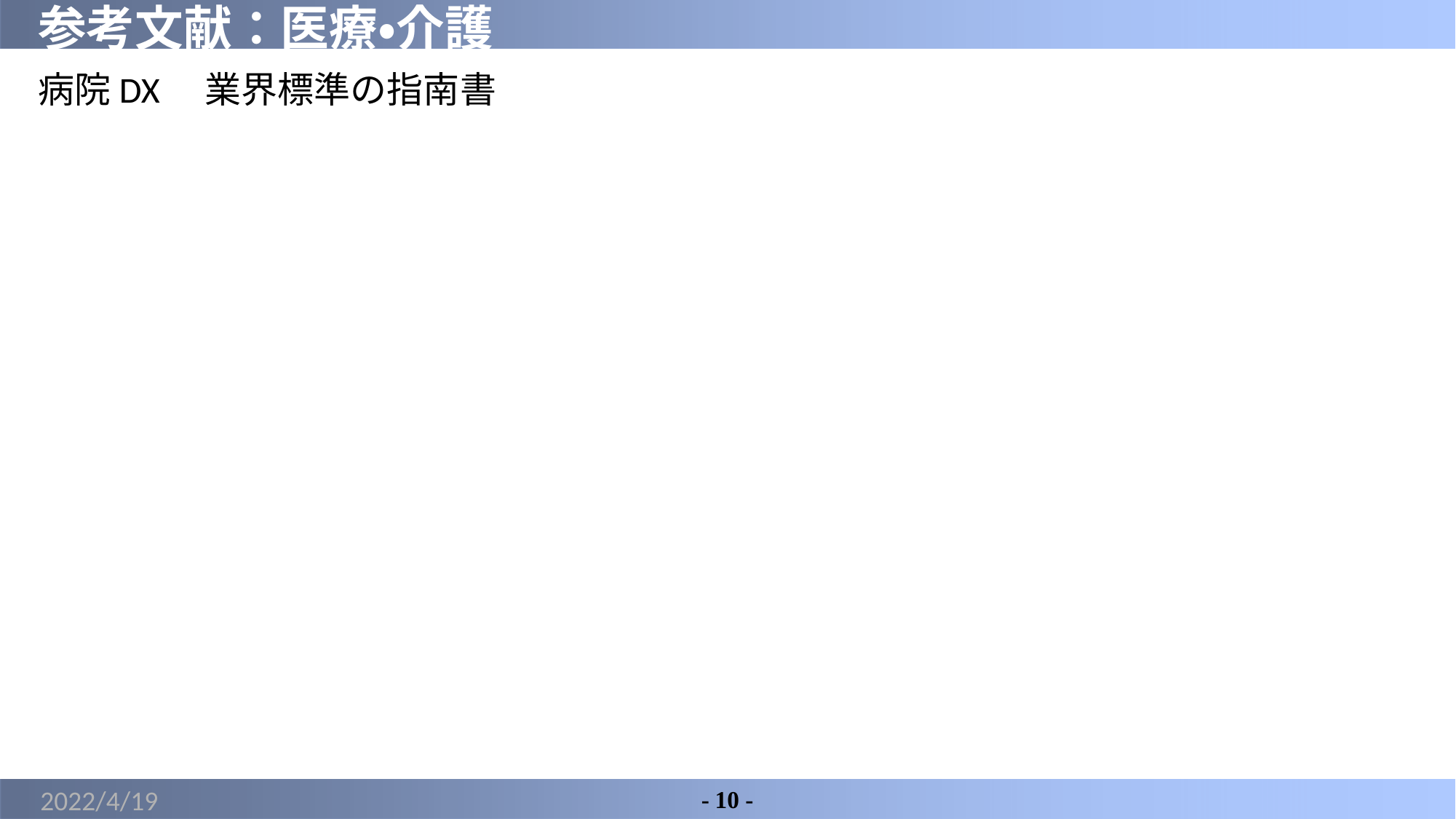

# 参考文献：医療・介護
病院DX　業界標準の指南書
2022/4/19
- 10 -